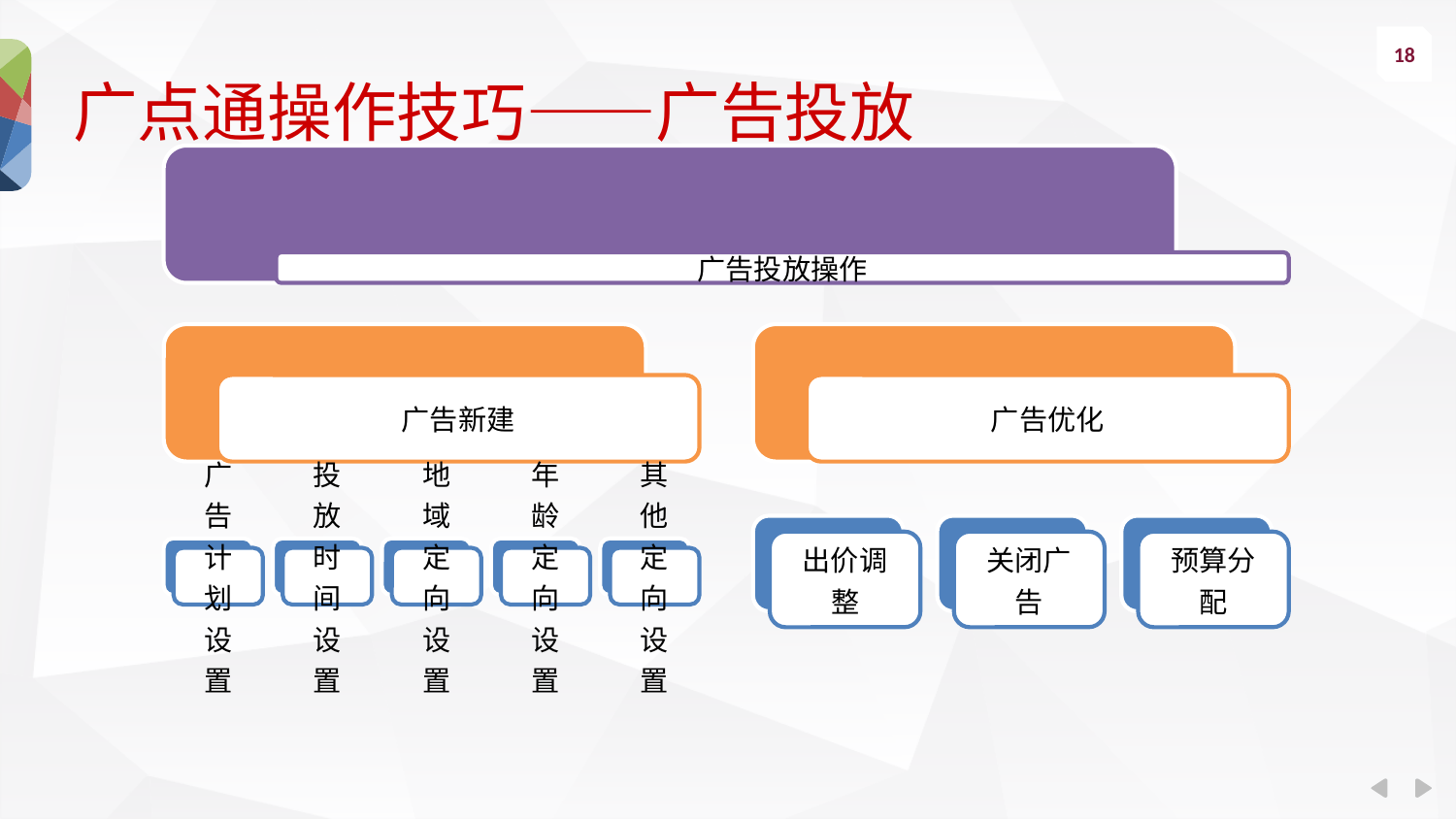

广点通操作技巧——广告投放
广告投放操作
广告计划设置
广告优化
广告新建
投放时间设置
地域定向设置
年龄定向设置
其他定向设置
出价调整
预算分配
关闭广告